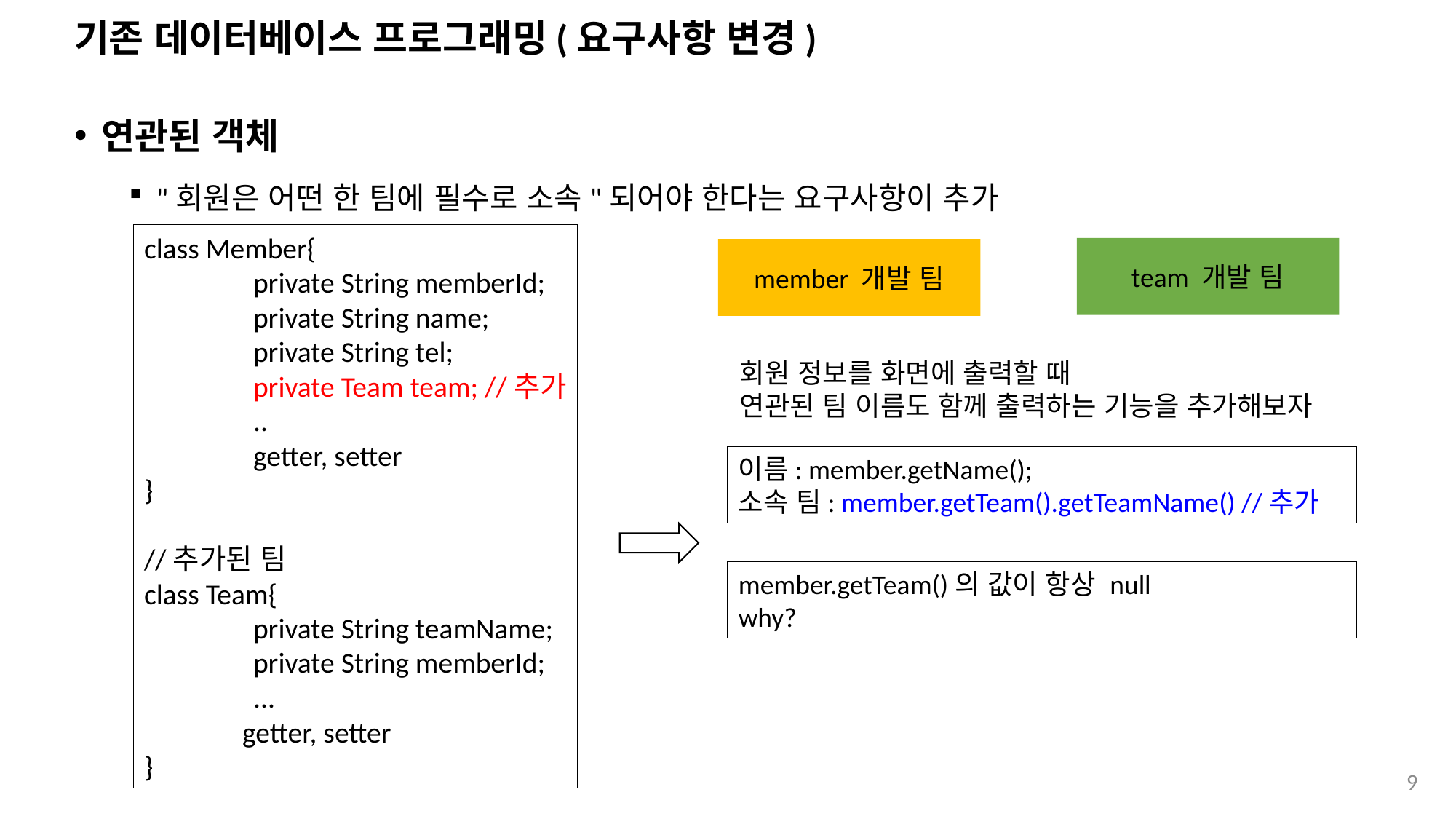

# 기존 데이터베이스 프로그래밍(요구사항 변경)
연관된 객체
"회원은 어떤 한 팀에 필수로 소속"되어야 한다는 요구사항이 추가

class Member{
	private String memberId;
	private String name;
	private String tel;
	private Team team; //추가
	..
	getter, setter
}

//추가된 팀
class Team{
	private String teamName;
	private String memberId;
	...
               getter, setter
}
team 개발 팀
member 개발 팀
회원 정보를 화면에 출력할 때
연관된 팀 이름도 함께 출력하는 기능을 추가해보자
이름: member.getName();
소속 팀: member.getTeam().getTeamName() //추가

member.getTeam()의 값이 항상 null
why?
9